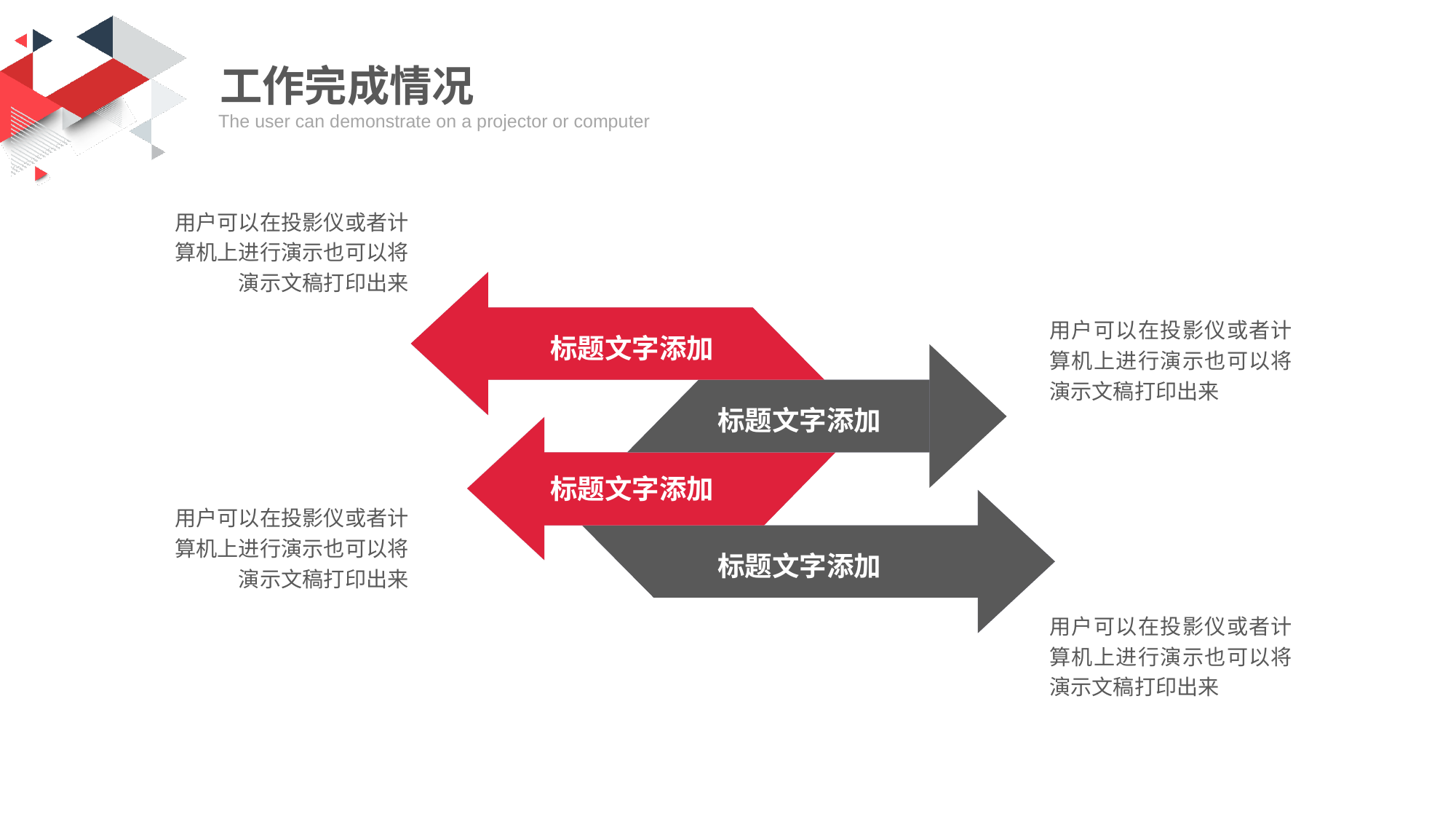

工作完成情况
The user can demonstrate on a projector or computer
用户可以在投影仪或者计算机上进行演示也可以将演示文稿打印出来

标题文字添加
标题文字添加
标题文字添加
标题文字添加
用户可以在投影仪或者计算机上进行演示也可以将演示文稿打印出来
用户可以在投影仪或者计算机上进行演示也可以将演示文稿打印出来
用户可以在投影仪或者计算机上进行演示也可以将演示文稿打印出来